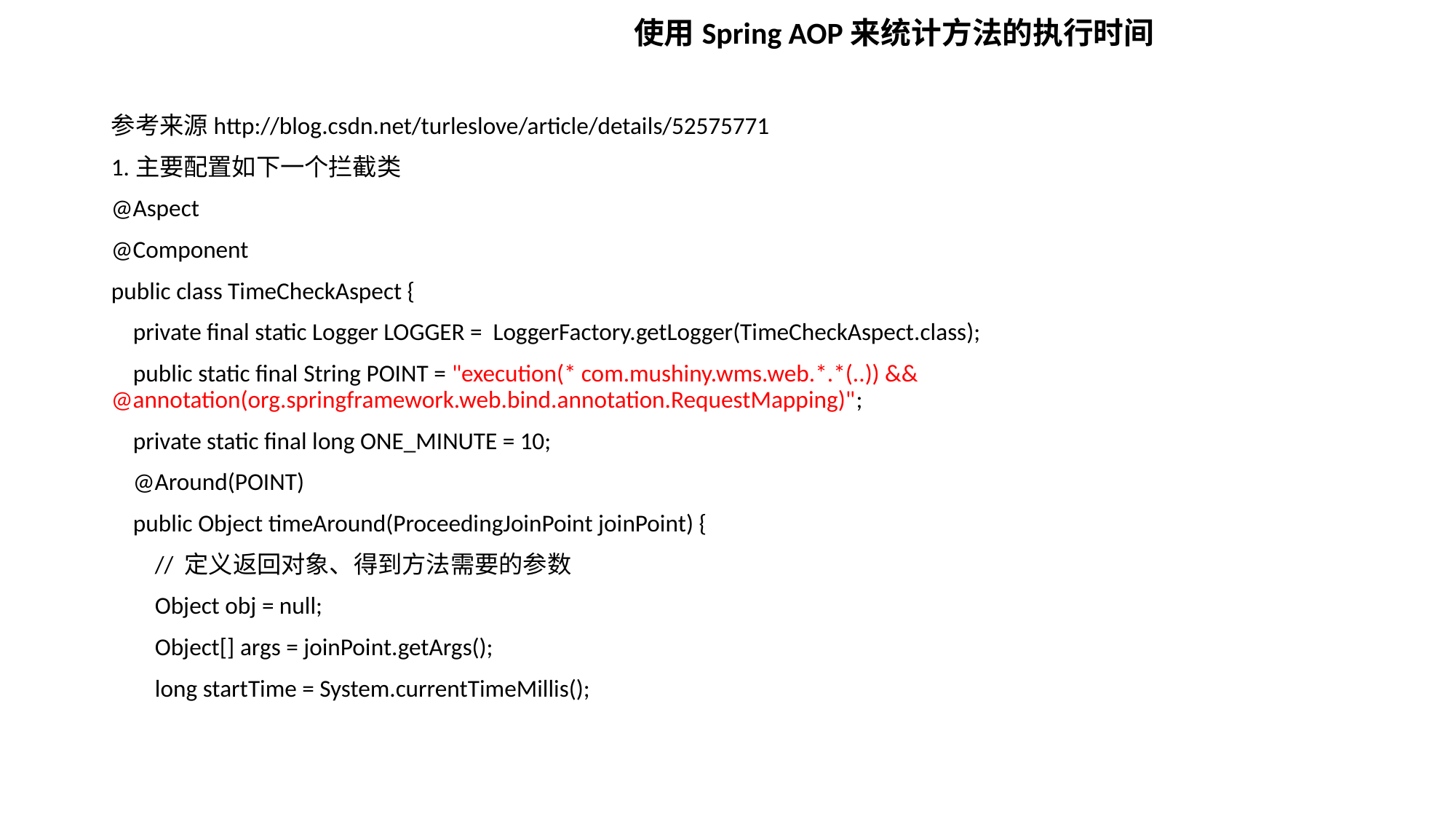

使用Spring AOP来统计方法的执行时间

参考来源http://blog.csdn.net/turleslove/article/details/52575771
1.主要配置如下一个拦截类
@Aspect
@Component
public class TimeCheckAspect {
    private final static Logger LOGGER =  LoggerFactory.getLogger(TimeCheckAspect.class);
    public static final String POINT = "execution(* com.mushiny.wms.web.*.*(..)) && @annotation(org.springframework.web.bind.annotation.RequestMapping)";
    private static final long ONE_MINUTE = 10;
    @Around(POINT)
    public Object timeAround(ProceedingJoinPoint joinPoint) {
        // 定义返回对象、得到方法需要的参数
        Object obj = null;
        Object[] args = joinPoint.getArgs();
        long startTime = System.currentTimeMillis();